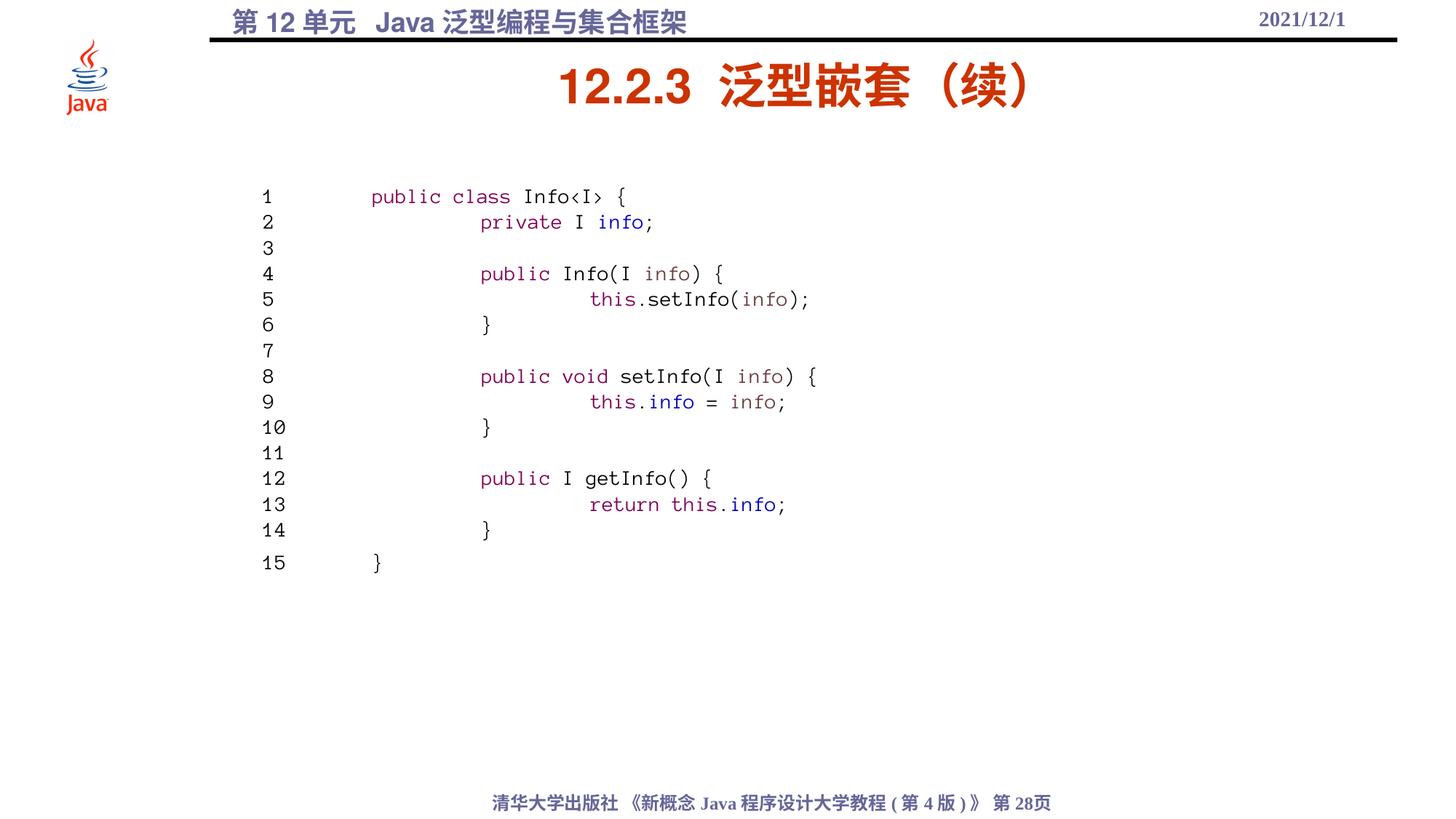

2021/12/1
# 12.2.3 泛型嵌套（续）
1	public class Info<I> {
2		private I info;
3
4		public Info(I info) {
5			this.setInfo(info);
6		}
7
8		public void setInfo(I info) {
9			this.info = info;
10		}
11
12		public I getInfo() {
13			return this.info;
14		}
15	}